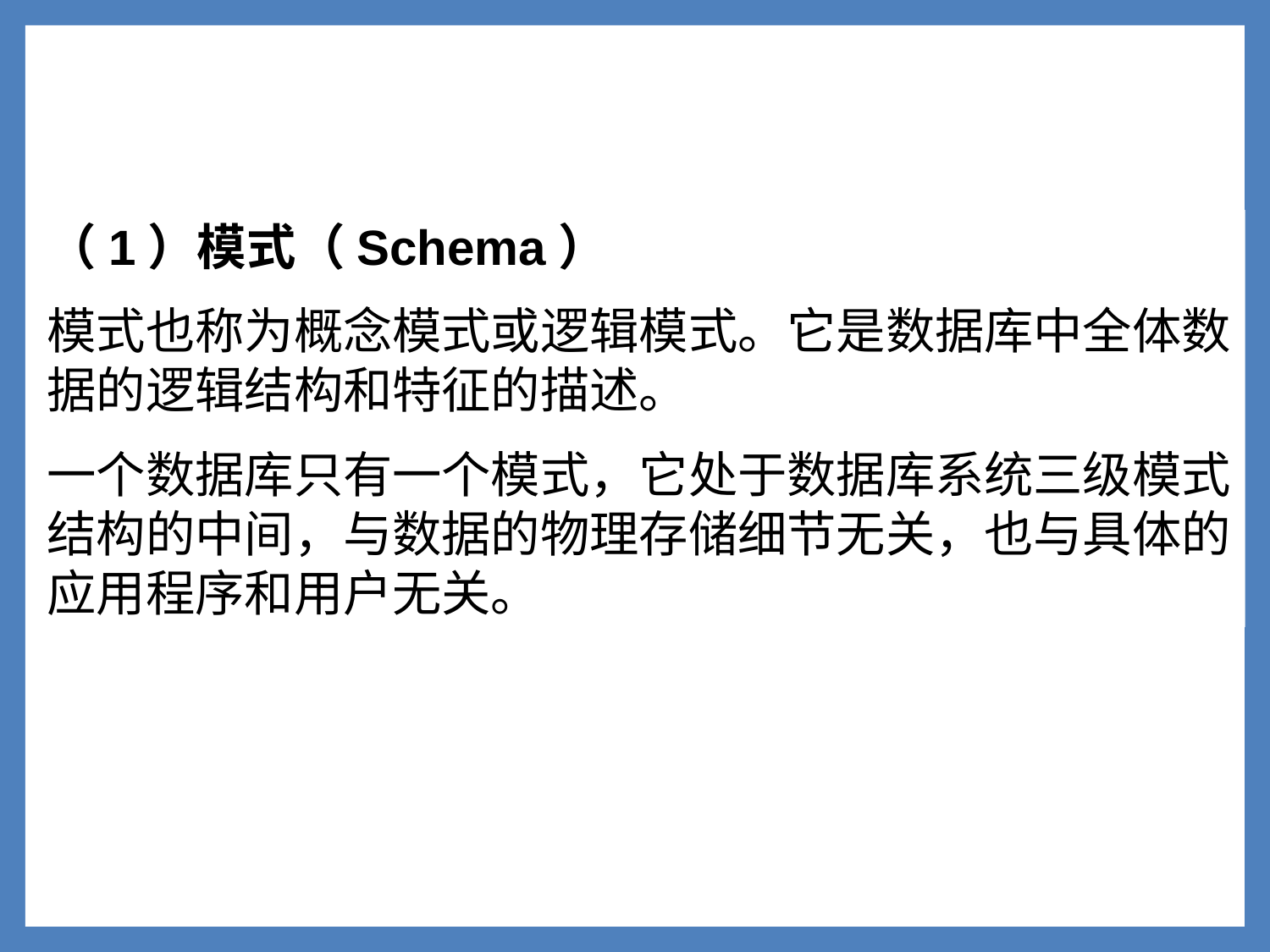

（1）模式（Schema）
模式也称为概念模式或逻辑模式。它是数据库中全体数据的逻辑结构和特征的描述。
一个数据库只有一个模式，它处于数据库系统三级模式结构的中间，与数据的物理存储细节无关，也与具体的应用程序和用户无关。